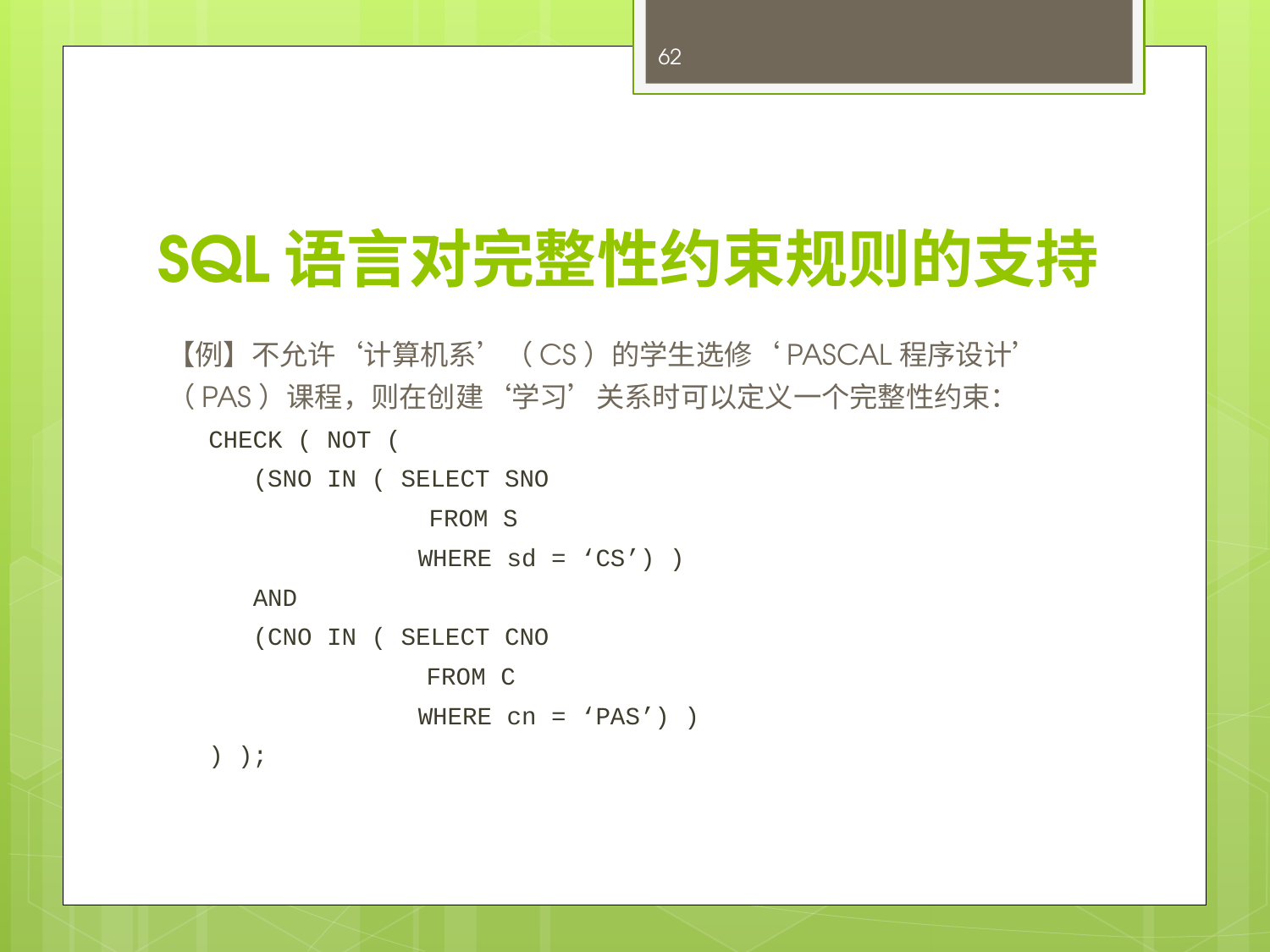

62
# SQL语言对完整性约束规则的支持
【例】不允许‘计算机系’（CS）的学生选修‘PASCAL程序设计’ （PAS）课程，则在创建‘学习’关系时可以定义一个完整性约束：
CHECK ( NOT (
(SNO IN ( SELECT SNO
		  FROM S
	         WHERE sd = ‘CS’) )
AND
(CNO IN ( SELECT CNO
		 FROM C
	         WHERE cn = ‘PAS’) )
) );